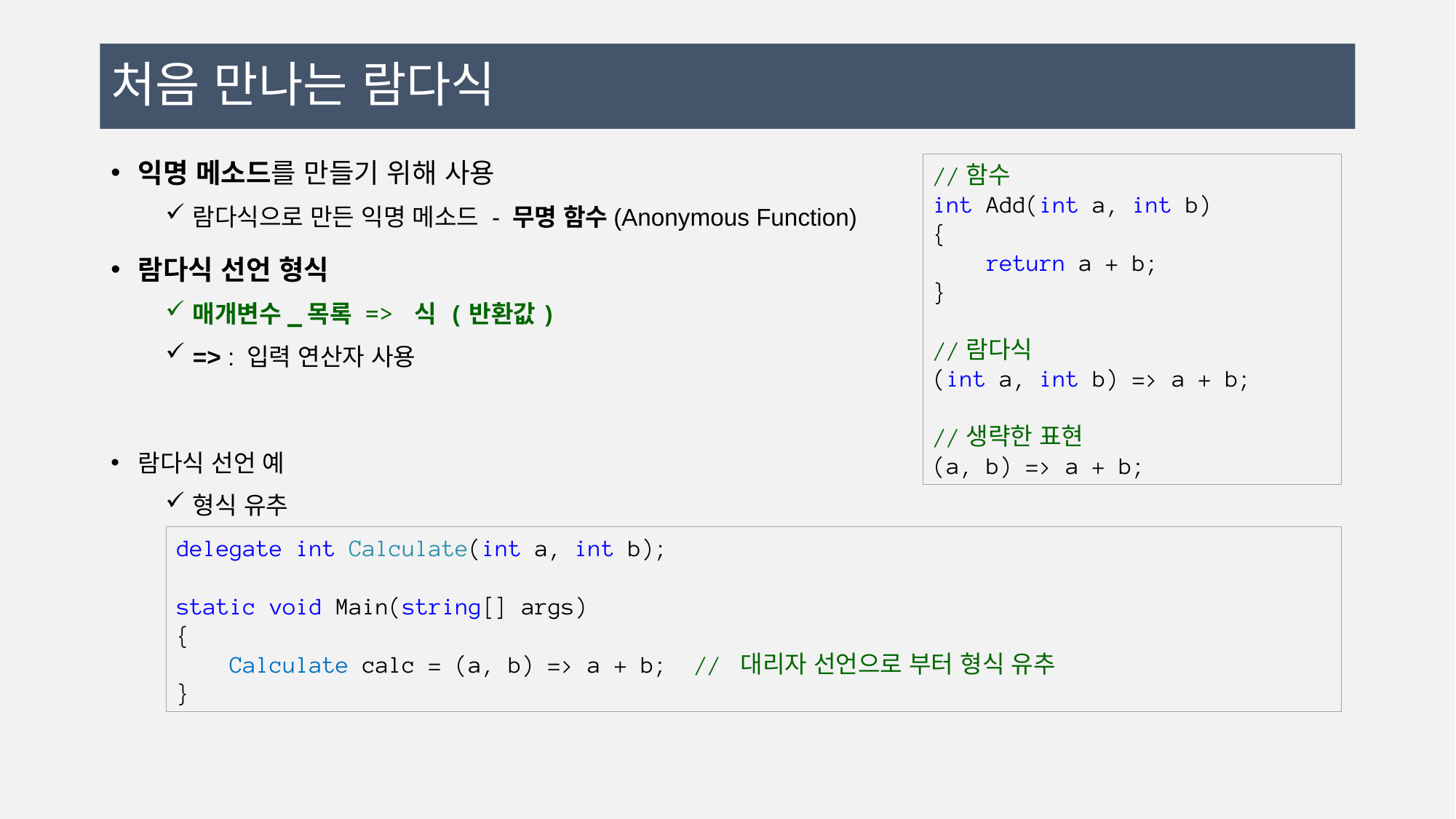

# 처음 만나는 람다식
익명 메소드를 만들기 위해 사용
람다식으로 만든 익명 메소드 - 무명 함수(Anonymous Function)
람다식 선언 형식
매개변수_목록 => 식 (반환값)
=> : 입력 연산자 사용

람다식 선언 예
형식 유추

//함수
int Add(int a, int b)
{
    return a + b;
}

//람다식
(int a, int b) => a + b;

//생략한 표현
(a, b) => a + b;
delegate int Calculate(int a, int b);

static void Main(string[] args)
{
    Calculate calc = (a, b) => a + b;  // 대리자 선언으로 부터 형식 유추
}